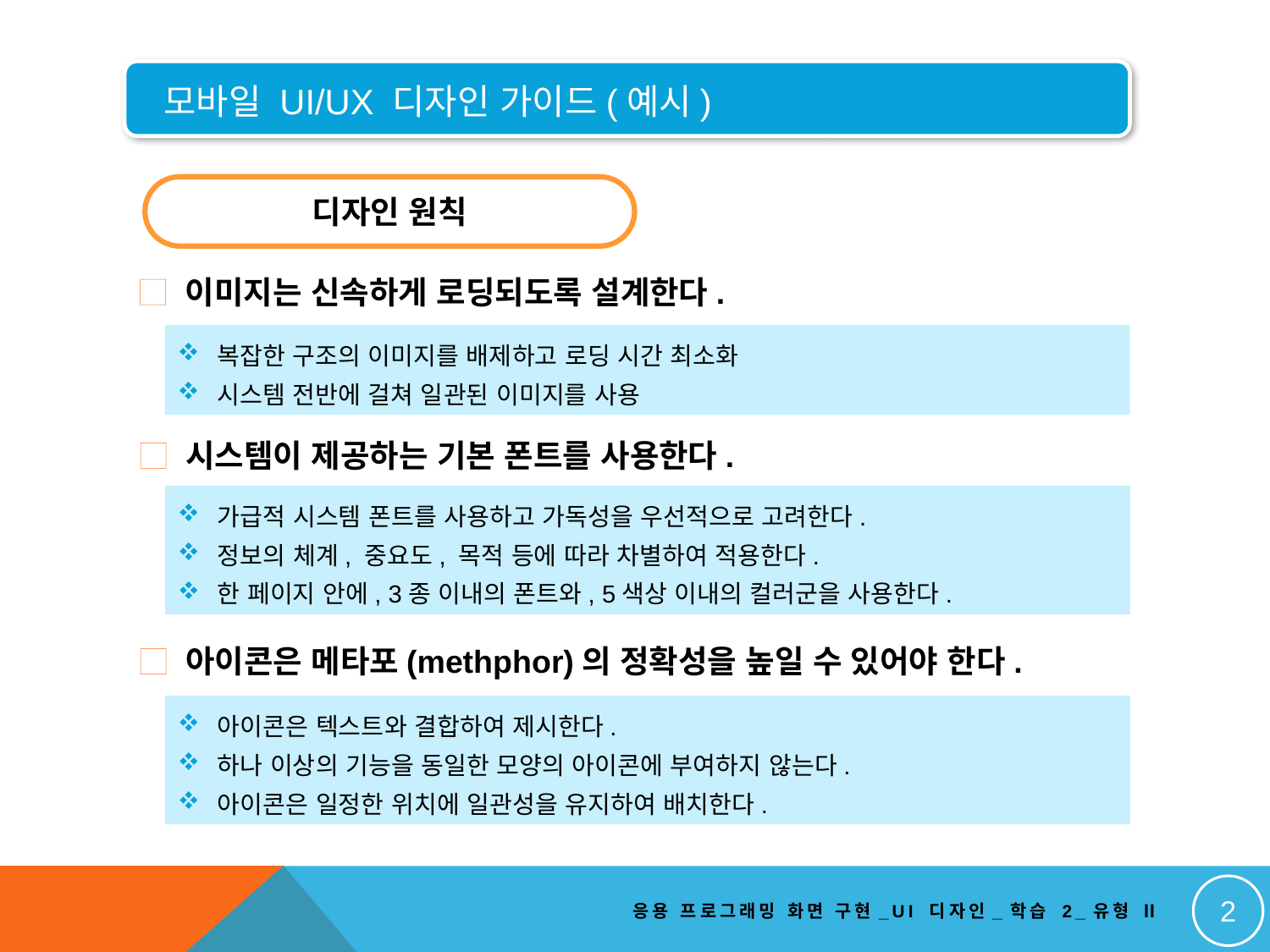

모바일 UI/UX 디자인 가이드(예시)
디자인 원칙
■ 이미지는 신속하게 로딩되도록 설계한다.
복잡한 구조의 이미지를 배제하고 로딩 시간 최소화
시스템 전반에 걸쳐 일관된 이미지를 사용
■ 시스템이 제공하는 기본 폰트를 사용한다.
가급적 시스템 폰트를 사용하고 가독성을 우선적으로 고려한다.
정보의 체계, 중요도, 목적 등에 따라 차별하여 적용한다.
한 페이지 안에, 3종 이내의 폰트와, 5색상 이내의 컬러군을 사용한다.
■ 아이콘은 메타포(methphor)의 정확성을 높일 수 있어야 한다.
아이콘은 텍스트와 결합하여 제시한다.
하나 이상의 기능을 동일한 모양의 아이콘에 부여하지 않는다.
아이콘은 일정한 위치에 일관성을 유지하여 배치한다.
2
응용 프로그래밍 화면 구현_UI 디자인_학습 2_유형 Ⅱ